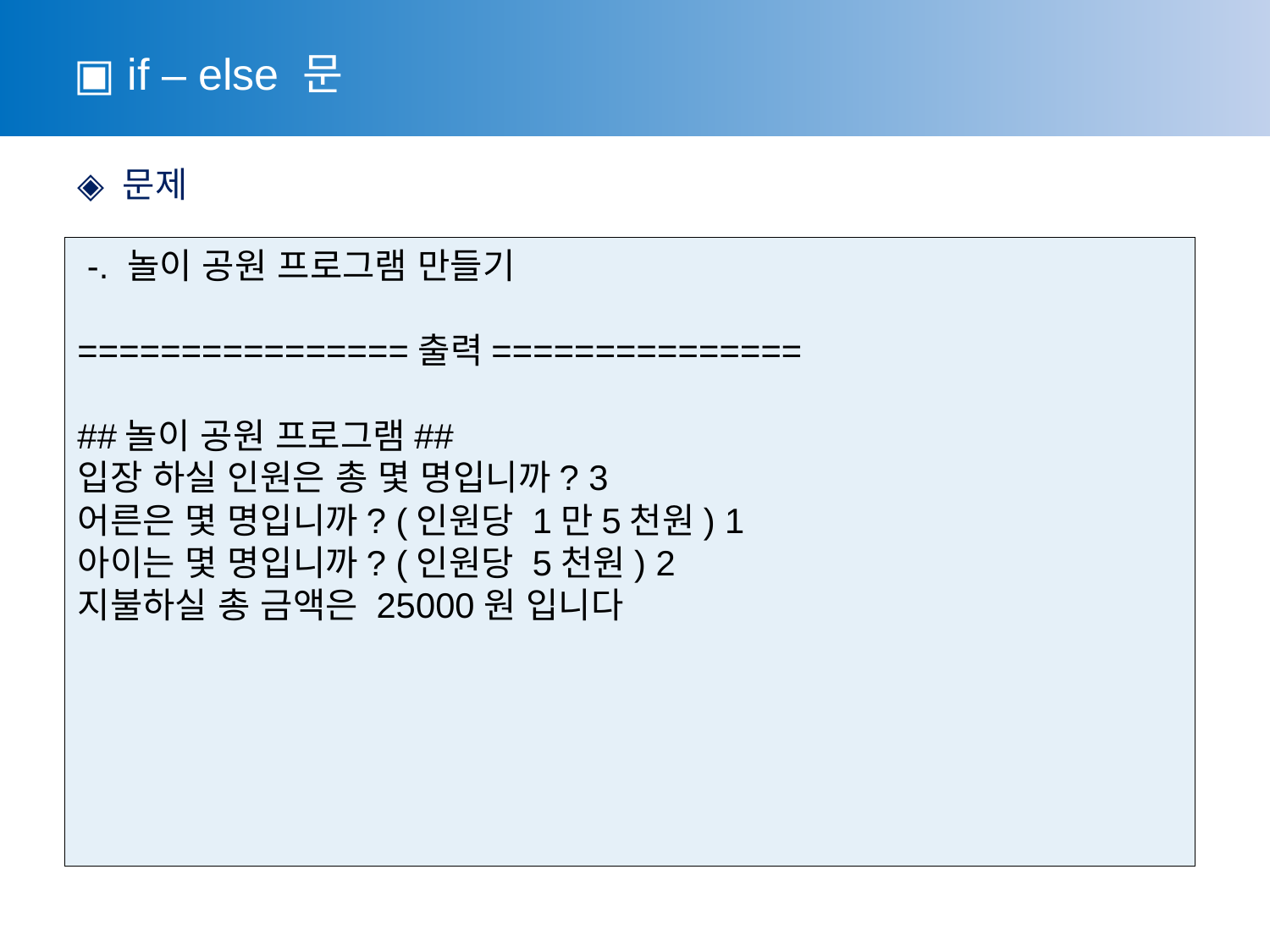

▣ if – else 문
 ◈ 문제
 -. 놀이 공원 프로그램 만들기

================출력===============

##놀이 공원 프로그램##
입장 하실 인원은 총 몇 명입니까? 3
어른은 몇 명입니까? (인원당 1만5천원) 1
아이는 몇 명입니까? (인원당 5천원) 2
지불하실 총 금액은 25000원 입니다